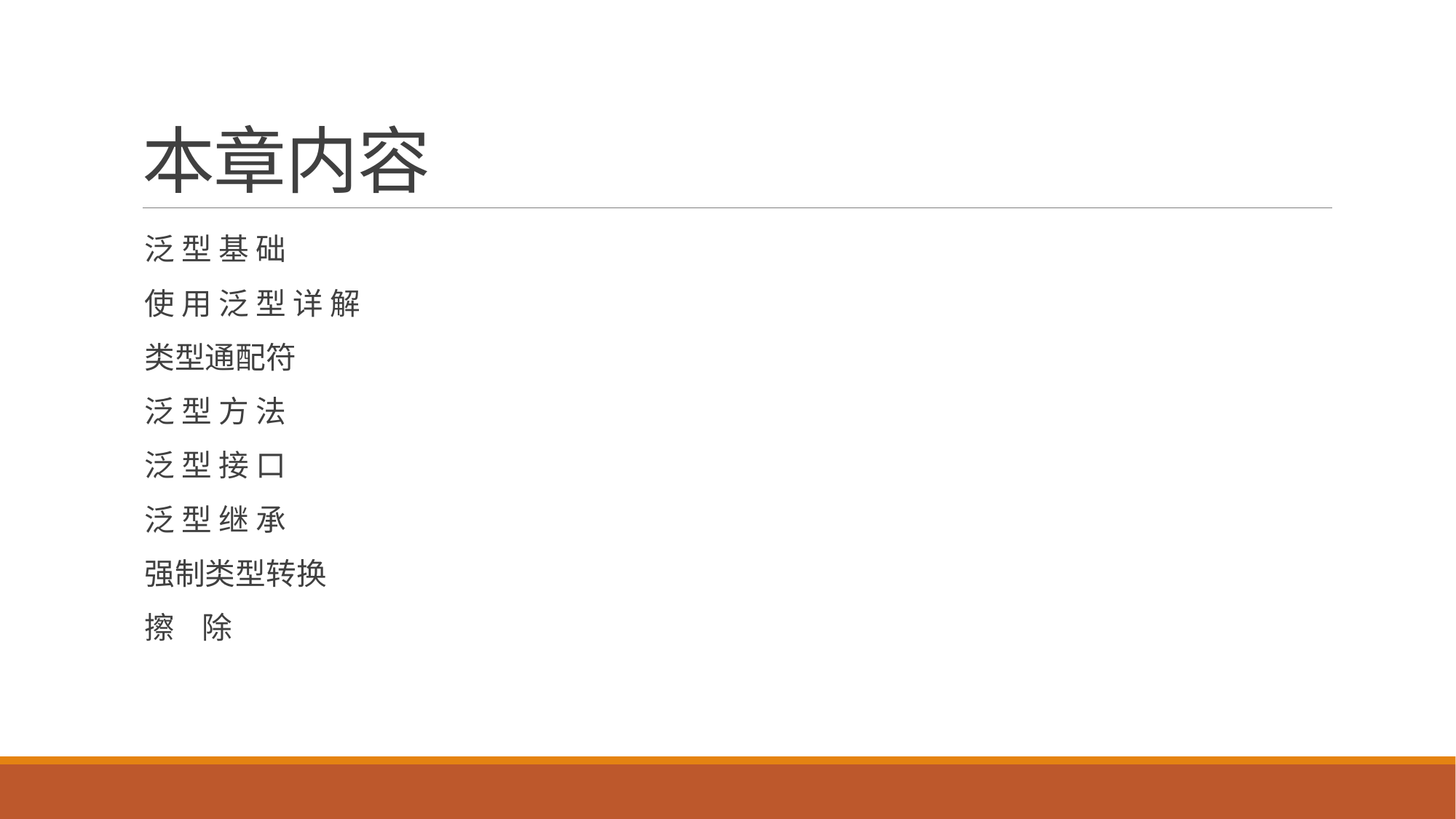

# 本章内容
泛 型 基 础
使 用 泛 型 详 解
类型通配符
泛 型 方 法
泛 型 接 口
泛 型 继 承
强制类型转换
擦    除